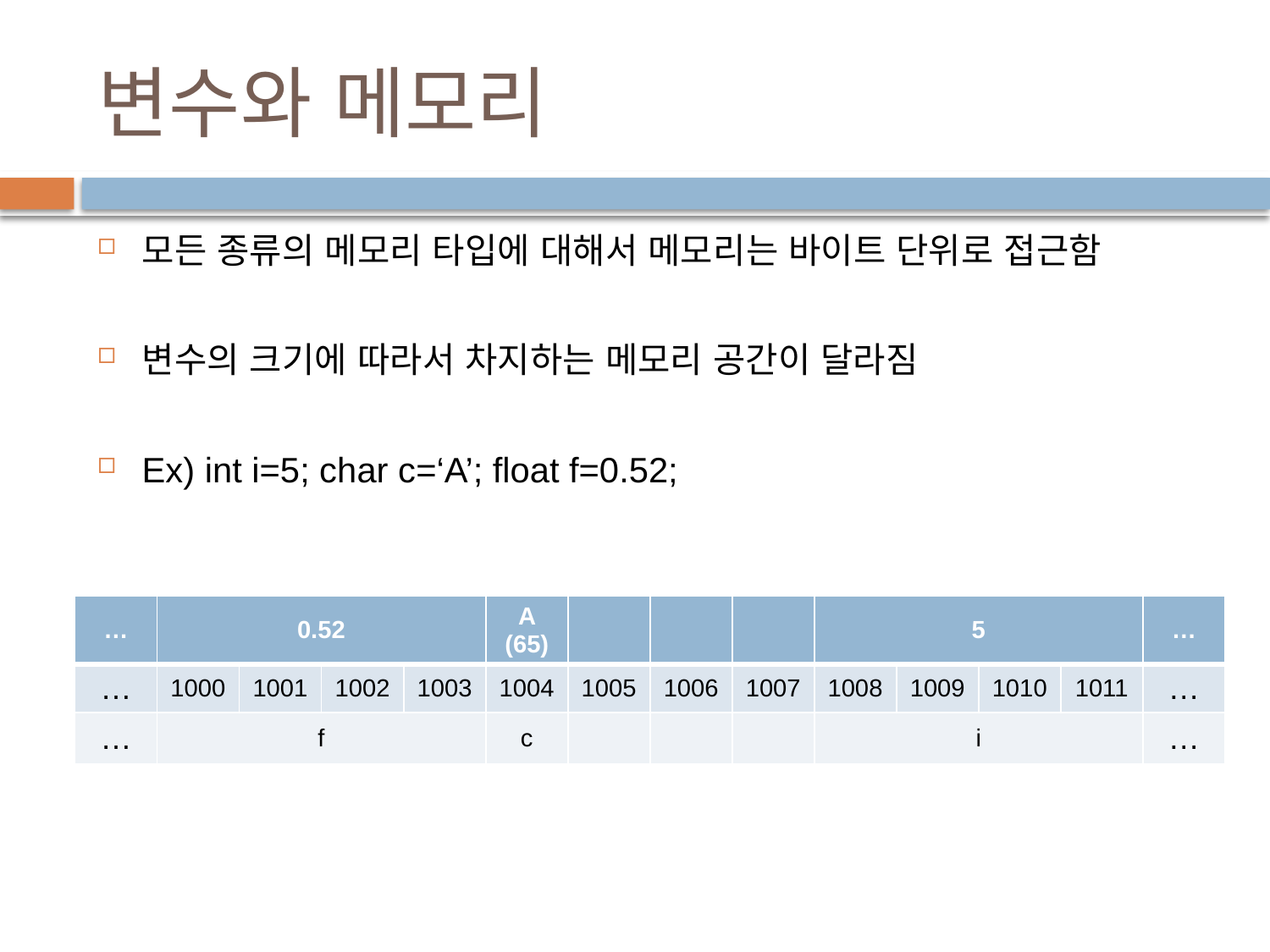

# 변수와 메모리
모든 종류의 메모리 타입에 대해서 메모리는 바이트 단위로 접근함

변수의 크기에 따라서 차지하는 메모리 공간이 달라짐

Ex) int i=5; char c=‘A’; float f=0.52;
| … | 0.52 |  |  |  | A (65) |  |  |  | 5 |  |  |  | … |
| --- | --- | --- | --- | --- | --- | --- | --- | --- | --- | --- | --- | --- | --- |
| … | 1000 | 1001 | 1002 | 1003 | 1004 | 1005 | 1006 | 1007 | 1008 | 1009 | 1010 | 1011 | … |
| … | f |  |  |  | c |  |  |  | i |  |  |  | … |